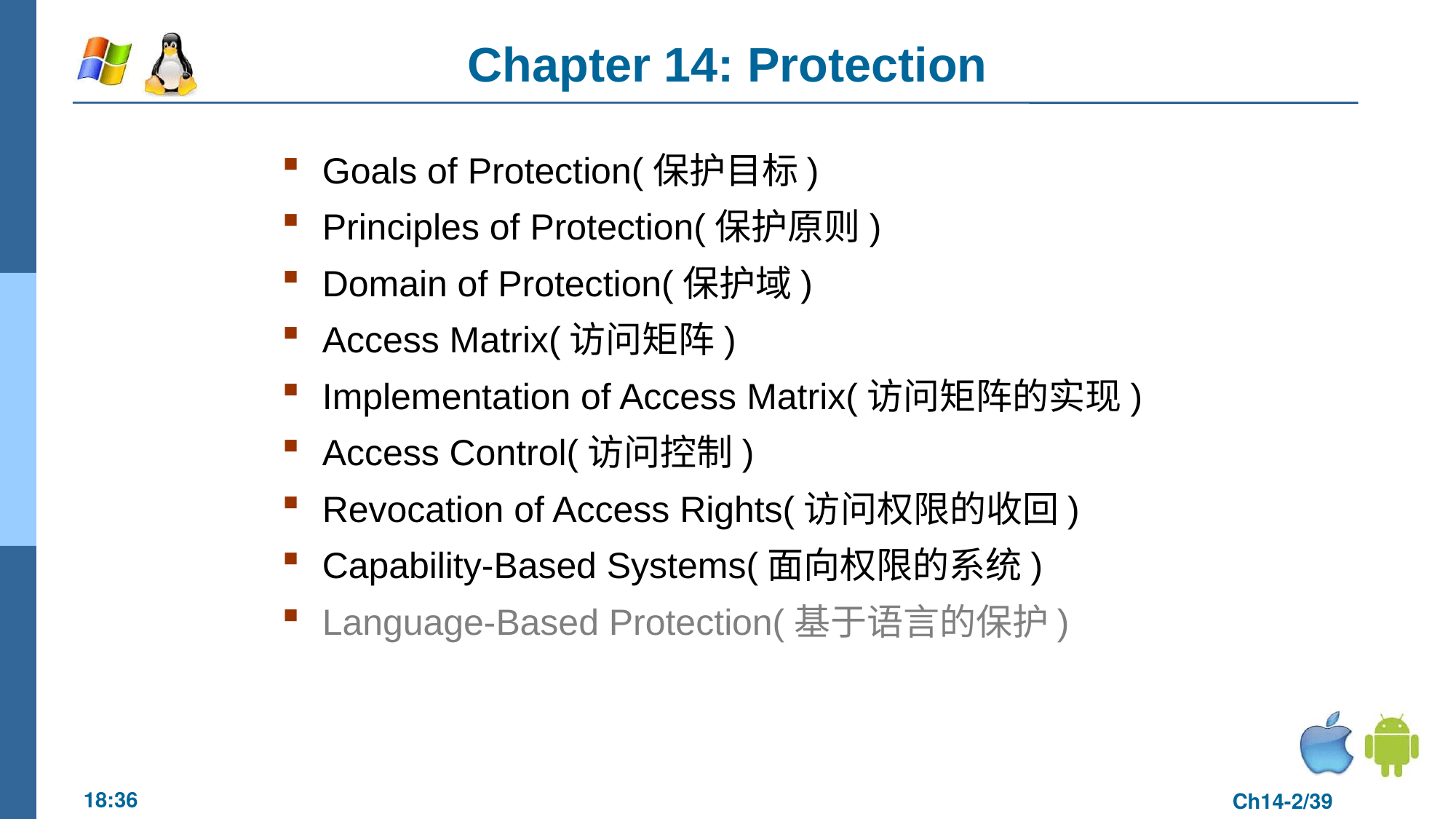

# Chapter 14: Protection
Goals of Protection(保护目标)
Principles of Protection(保护原则)
Domain of Protection(保护域)
Access Matrix(访问矩阵)
Implementation of Access Matrix(访问矩阵的实现)
Access Control(访问控制)
Revocation of Access Rights(访问权限的收回)
Capability-Based Systems(面向权限的系统)
Language-Based Protection(基于语言的保护)